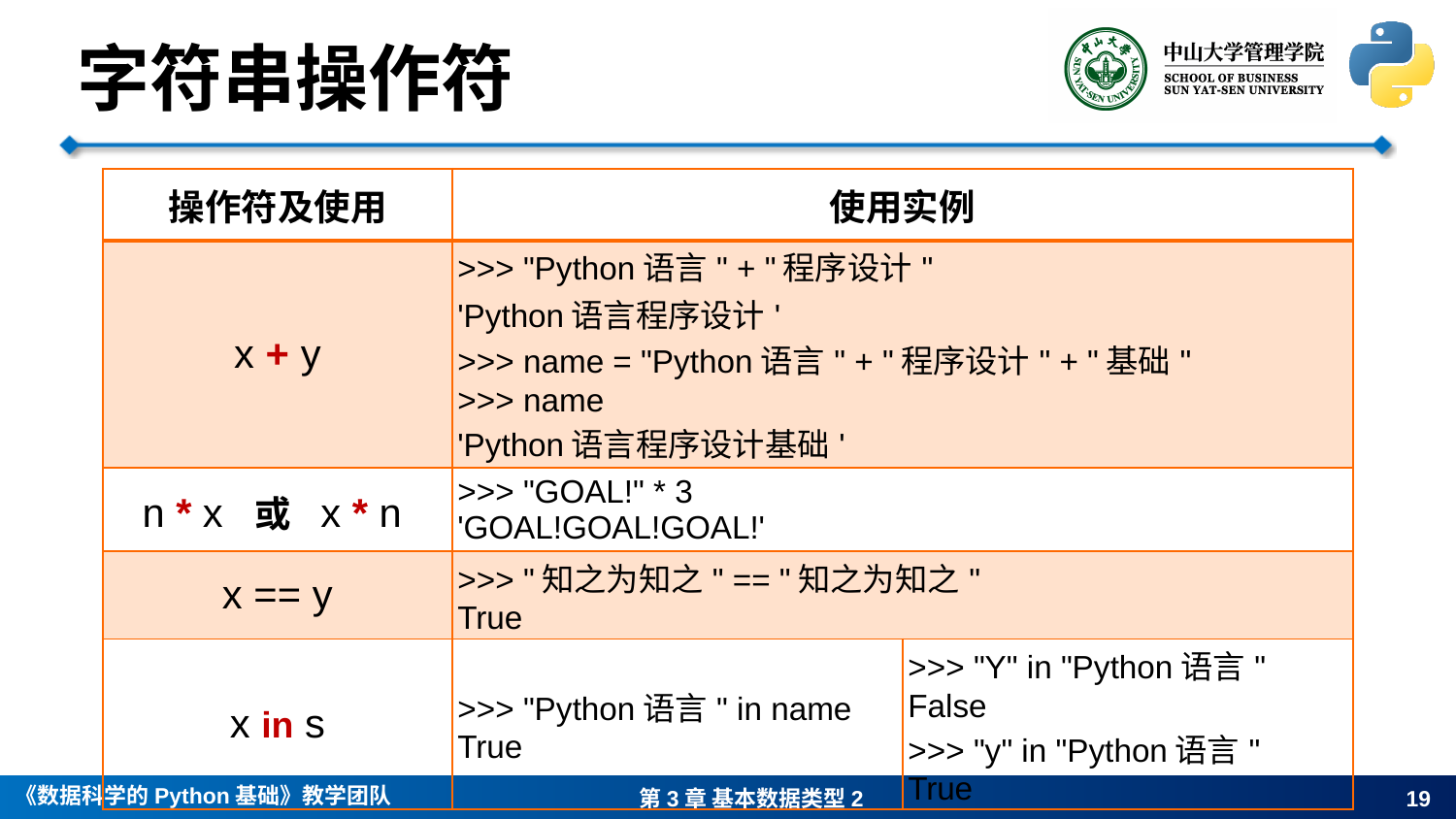

字符串操作符
| 操作符及使用 | 使用实例 |  |
| --- | --- | --- |
| x + y | >>> "Python语言" + "程序设计" 'Python语言程序设计' >>> name = "Python语言" + "程序设计" + "基础" >>> name 'Python语言程序设计基础' |  |
| n \* x 或 x \* n | >>> "GOAL!" \* 3 'GOAL!GOAL!GOAL!' |  |
| x == y | >>> "知之为知之" == "知之为知之" True |  |
| x in s | >>> "Python语言" in name True | >>> "Y" in "Python语言" False >>> "y" in "Python语言" True |
19